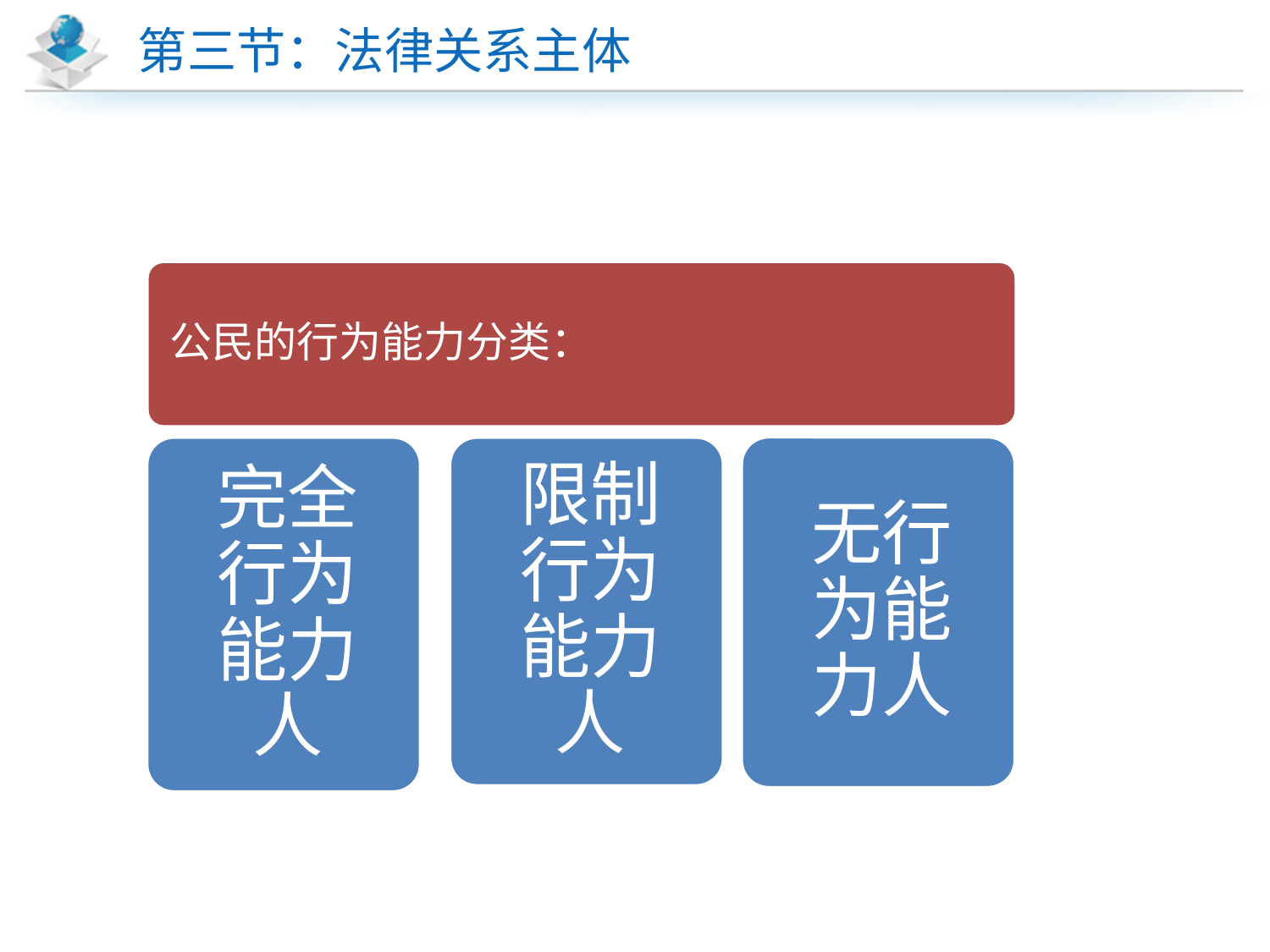

# 第三节：法律关系主体
公民的行为能力分类：
完全行为能力人
限制行为能力人
无行为能力人